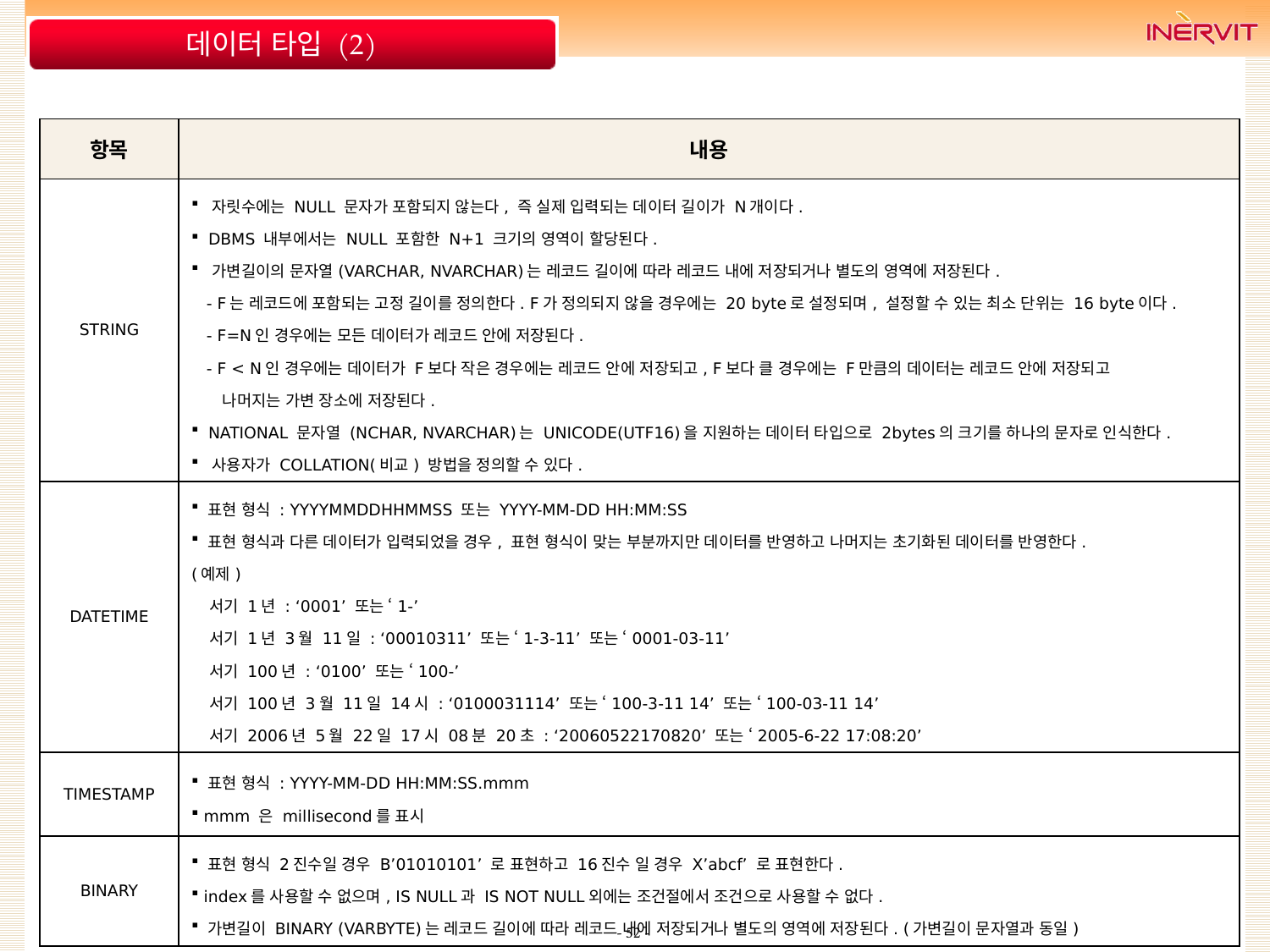

# 데이터 타입 (2)
| 항목 | 내용 |
| --- | --- |
| STRING | 자릿수에는 NULL 문자가 포함되지 않는다, 즉 실제 입력되는 데이터 길이가 N개이다. DBMS 내부에서는 NULL 포함한 N+1 크기의 영역이 할당된다. 가변길이의 문자열(VARCHAR, NVARCHAR)는 레코드 길이에 따라 레코드 내에 저장되거나 별도의 영역에 저장된다. - F는 레코드에 포함되는 고정 길이를 정의한다. F가 정의되지 않을 경우에는 20 byte로 설정되며, 설정할 수 있는 최소 단위는 16 byte이다. - F=N인 경우에는 모든 데이터가 레코드 안에 저장된다. - F < N인 경우에는 데이터가 F보다 작은 경우에는 레코드 안에 저장되고, F보다 클 경우에는 F만큼의 데이터는 레코드 안에 저장되고 나머지는 가변 장소에 저장된다. NATIONAL 문자열 (NCHAR, NVARCHAR)는 UNICODE(UTF16)을 지원하는 데이터 타입으로 2bytes의 크기를 하나의 문자로 인식한다. 사용자가 COLLATION(비교) 방법을 정의할 수 있다. |
| DATETIME | 표현 형식 : YYYYMMDDHHMMSS 또는 YYYY-MM-DD HH:MM:SS 표현 형식과 다른 데이터가 입력되었을 경우, 표현 형식이 맞는 부분까지만 데이터를 반영하고 나머지는 초기화된 데이터를 반영한다. (예제) 서기 1년 : ‘0001’ 또는 ‘1-’ 서기 1년 3월 11일 : ‘00010311’ 또는 ‘1-3-11’ 또는 ‘0001-03-11’ 서기 100년 : ‘0100’ 또는 ‘100-’ 서기 100년 3월 11일 14시 : ‘0100031114’ 또는 ‘100-3-11 14’ 또는 ‘100-03-11 14’ 서기 2006년 5월 22일 17시 08분 20초 : ‘20060522170820’ 또는 ‘2005-6-22 17:08:20’ |
| TIMESTAMP | 표현 형식 : YYYY-MM-DD HH:MM:SS.mmm mmm 은 millisecond를 표시 |
| BINARY | 표현 형식 2진수일 경우 B’01010101’ 로 표현하고 16진수 일 경우 X’abcf’ 로 표현한다. index를 사용할 수 없으며, IS NULL과 IS NOT NULL외에는 조건절에서 조건으로 사용할 수 없다. 가변길이 BINARY (VARBYTE)는 레코드 길이에 따라 레코드 내에 저장되거나 별도의 영역에 저장된다. (가변길이 문자열과 동일) |
- 52 -